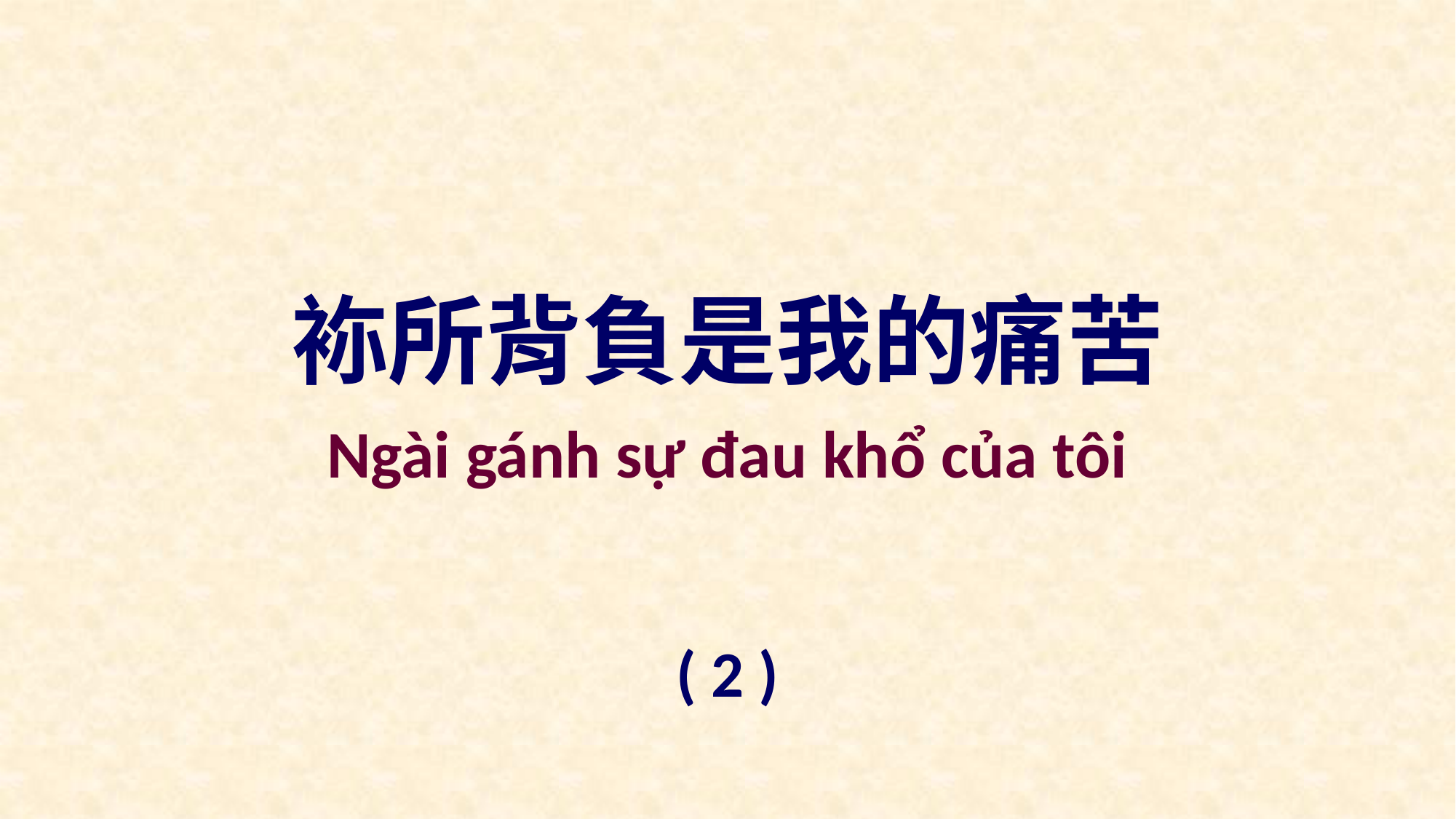

袮所背負是我的痛苦
Ngài gánh sự đau khổ của tôi
( 2 )